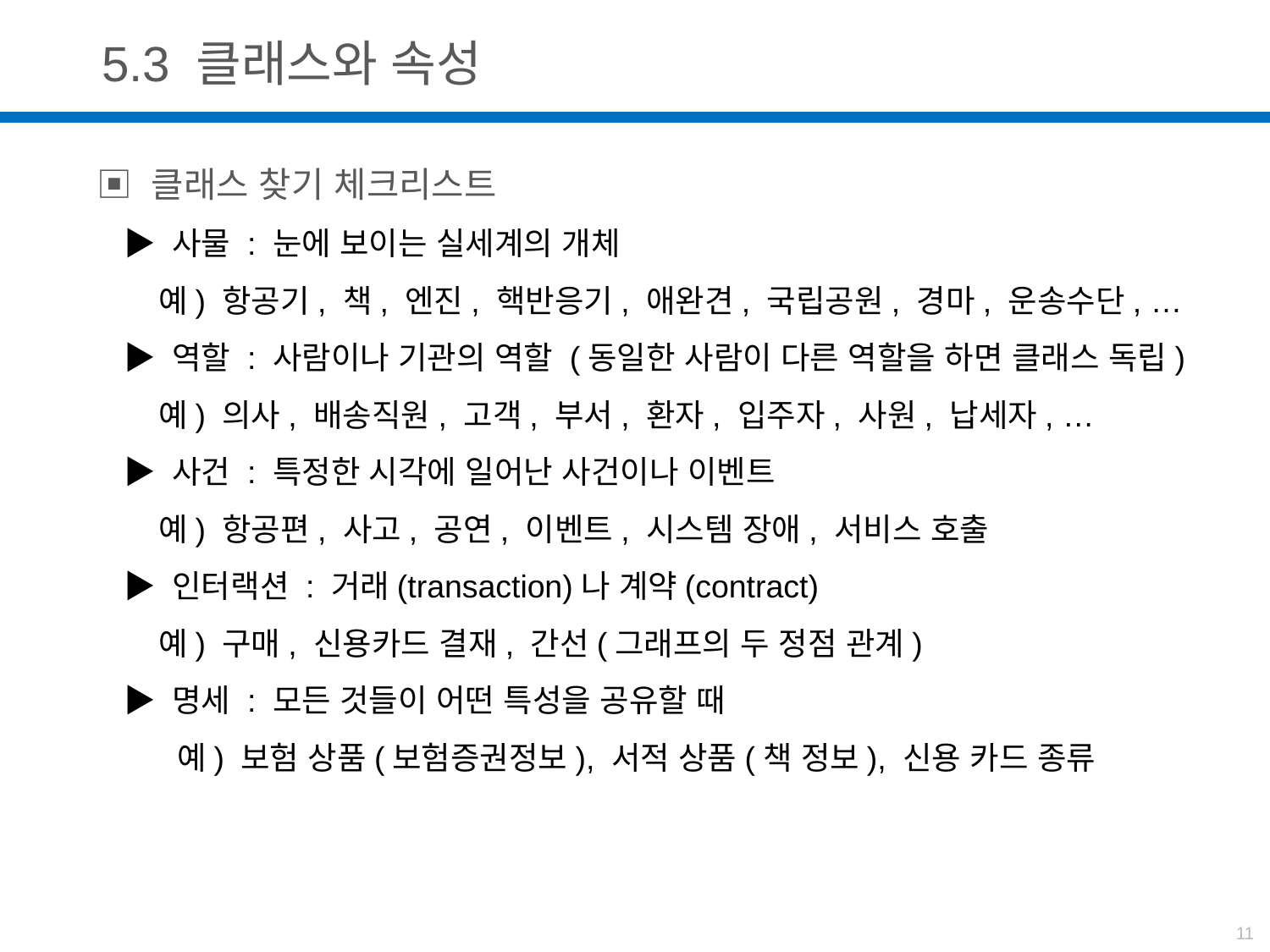

5.3 클래스와 속성
▣ 클래스 찾기 체크리스트
   ▶ 사물 : 눈에 보이는 실세계의 개체
      예) 항공기, 책, 엔진, 핵반응기, 애완견, 국립공원, 경마, 운송수단, …
   ▶ 역할 : 사람이나 기관의 역할 (동일한 사람이 다른 역할을 하면 클래스 독립)
      예) 의사, 배송직원, 고객, 부서, 환자, 입주자, 사원, 납세자, …
   ▶ 사건 : 특정한 시각에 일어난 사건이나 이벤트
      예) 항공편, 사고, 공연, 이벤트, 시스템 장애, 서비스 호출
   ▶ 인터랙션 : 거래(transaction)나 계약(contract)
      예) 구매, 신용카드 결재, 간선(그래프의 두 정점 관계)
   ▶ 명세 : 모든 것들이 어떤 특성을 공유할 때
  예) 보험 상품(보험증권정보), 서적 상품(책 정보), 신용 카드 종류
11